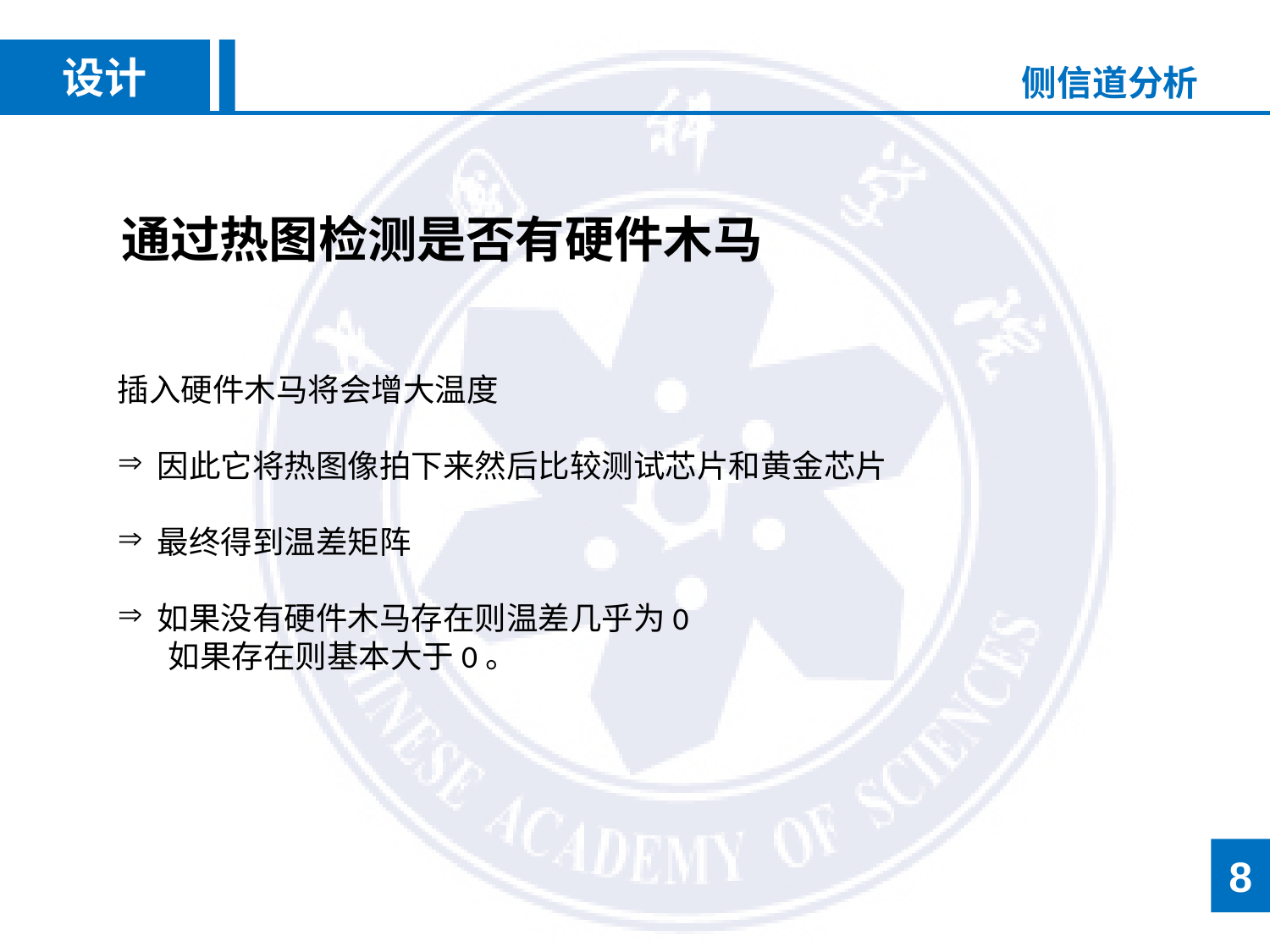

设计

侧信道分析
通过热图检测是否有硬件木马
插入硬件木马将会增大温度

因此它将热图像拍下来然后比较测试芯片和黄金芯片

最终得到温差矩阵

如果没有硬件木马存在则温差几乎为0
      如果存在则基本大于0。
8